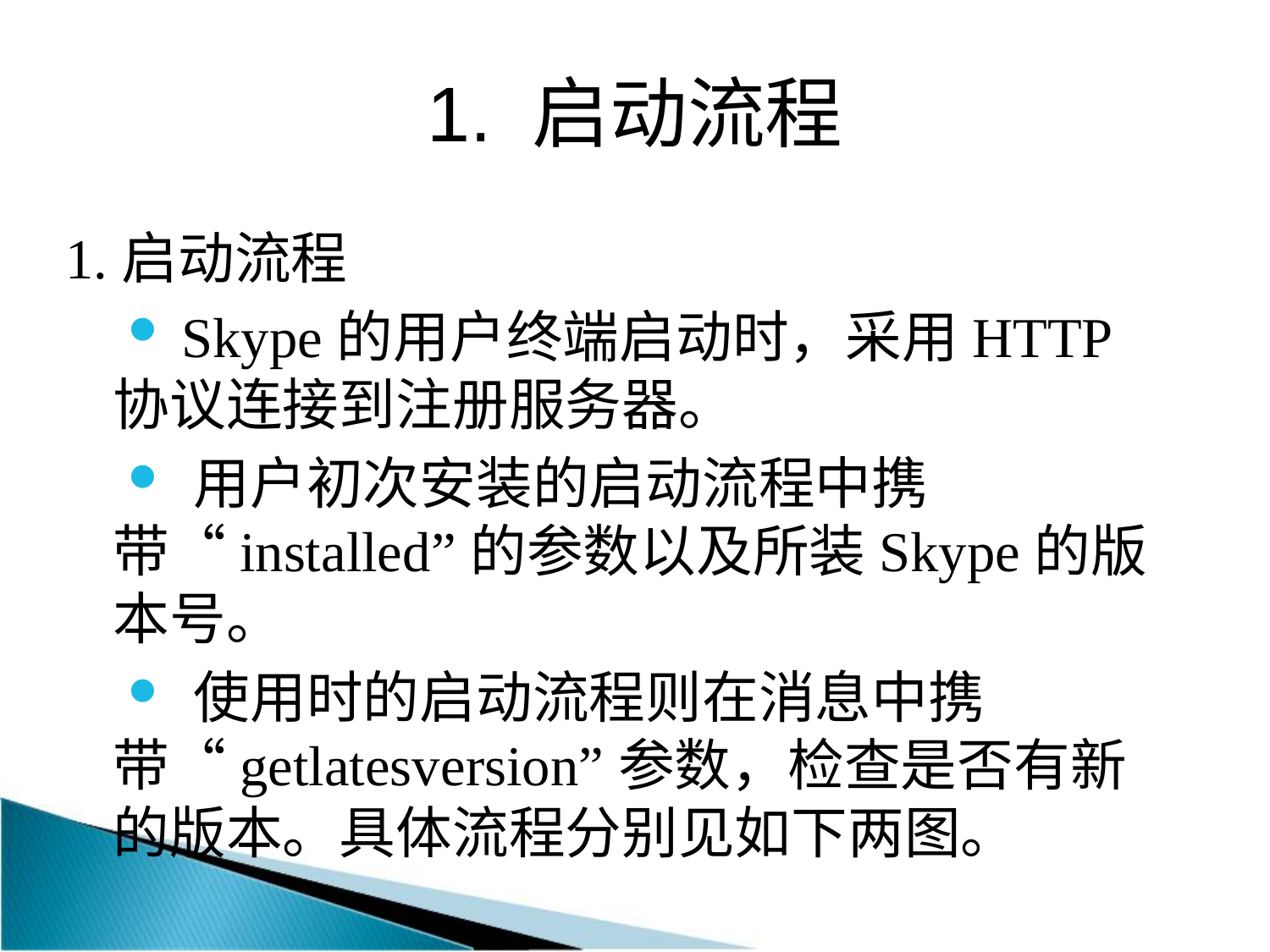

# 1. 启动流程
1.启动流程
 Skype的用户终端启动时，采用HTTP协议连接到注册服务器。
 用户初次安装的启动流程中携带“installed”的参数以及所装Skype的版本号。
 使用时的启动流程则在消息中携带“getlatesversion”参数，检查是否有新的版本。具体流程分别见如下两图。